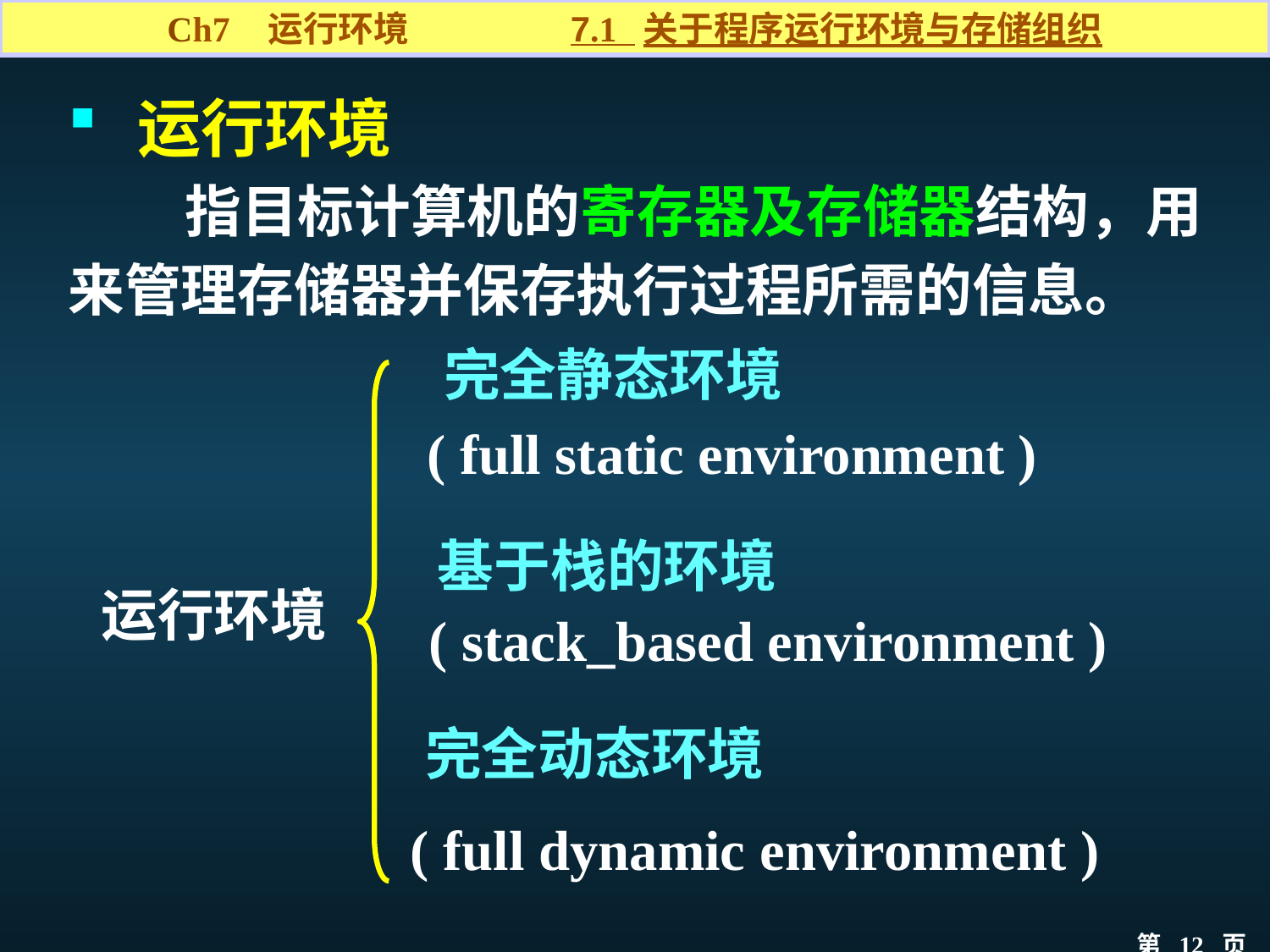

Ch7   运行环境                   7.1  关于程序运行环境与存储组织
  运行环境
        指目标计算机的寄存器及存储器结构，用
来管理存储器并保存执行过程所需的信息。
  完全静态环境
 ( full static environment )

运行环境
 基于栈的环境
 ( stack_based environment )
  完全动态环境
 ( full dynamic environment )